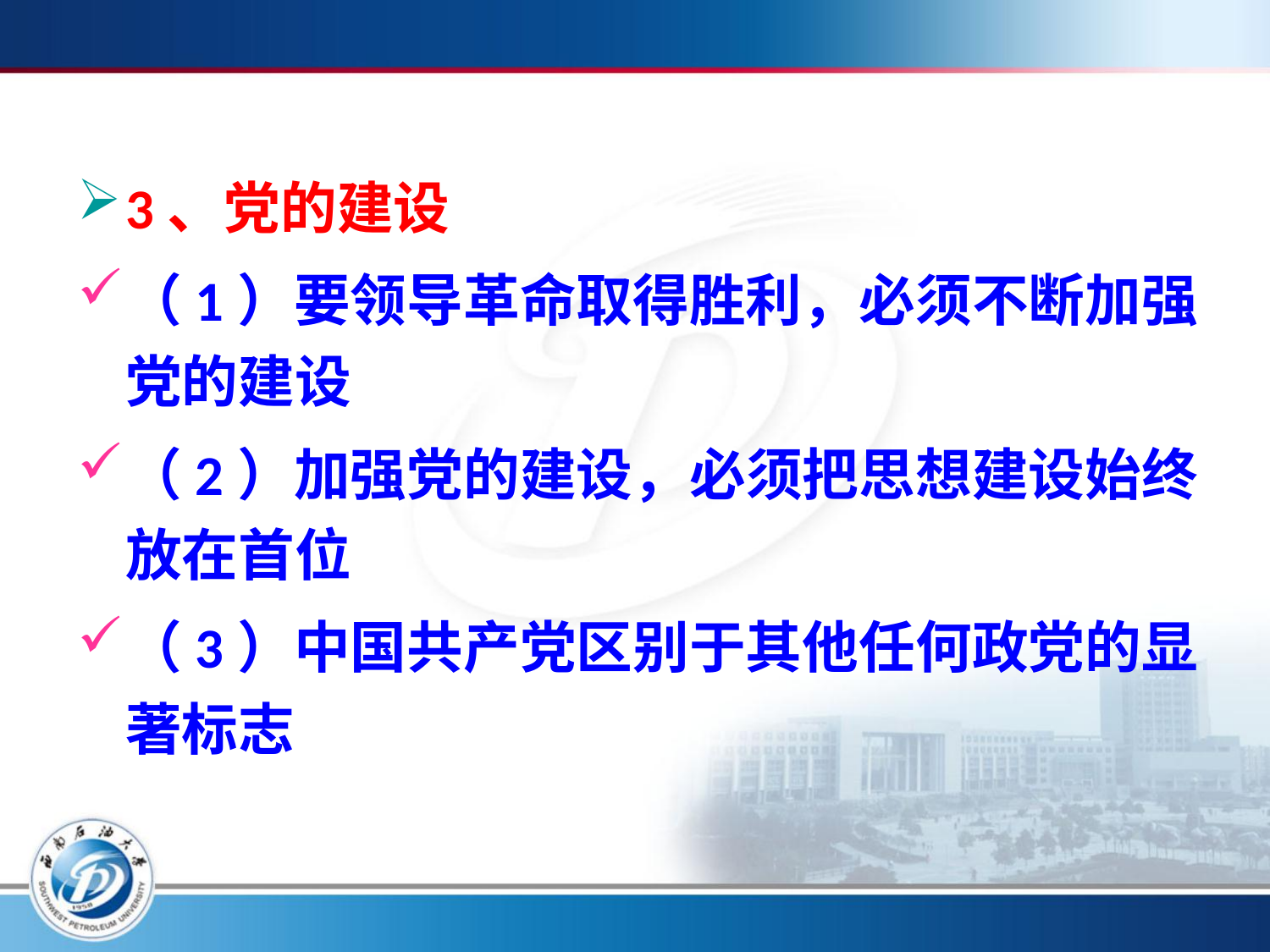

3、党的建设
（1）要领导革命取得胜利，必须不断加强党的建设
（2）加强党的建设，必须把思想建设始终放在首位
（3）中国共产党区别于其他任何政党的显著标志